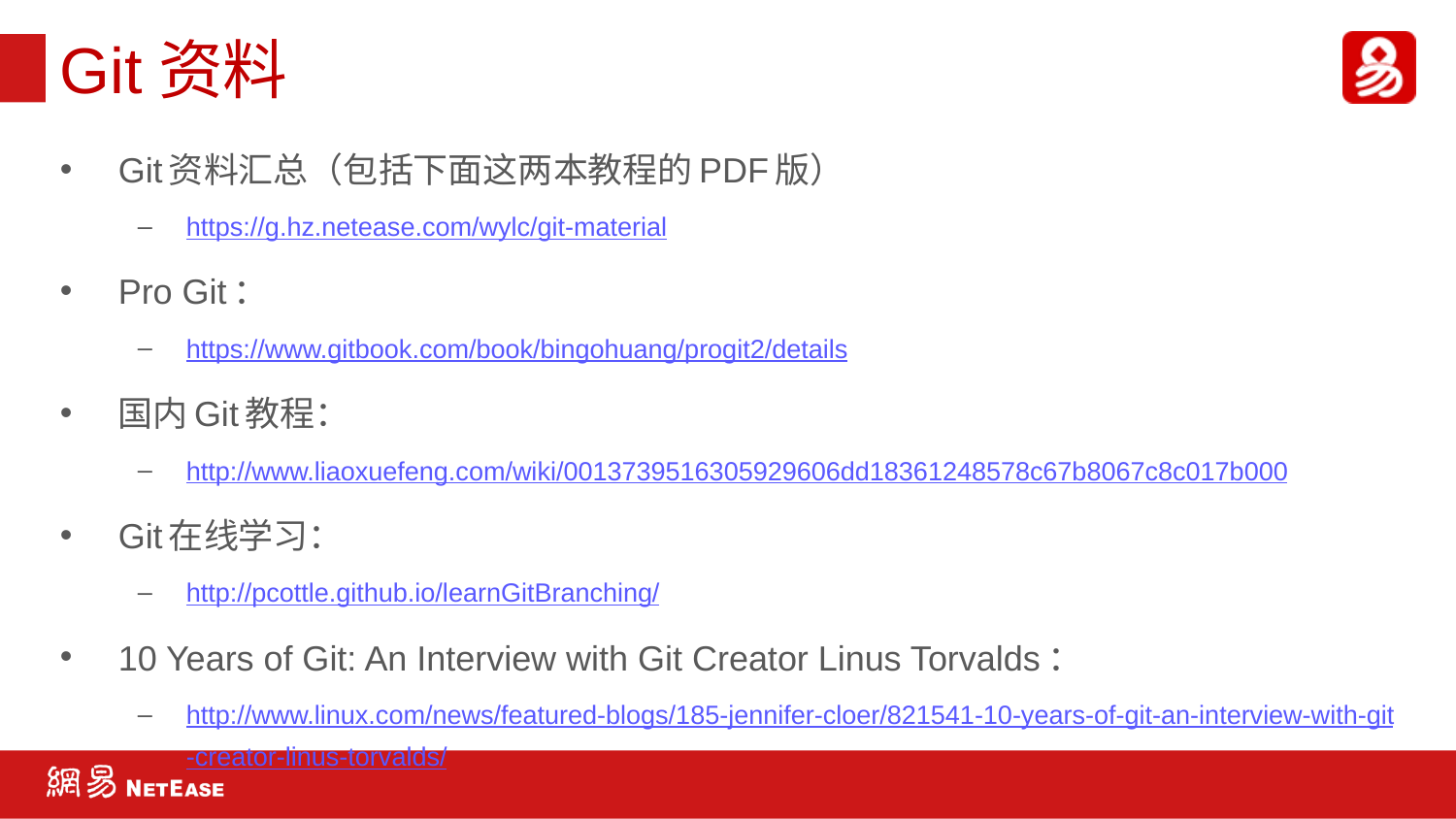

# Git资料
Git资料汇总（包括下面这两本教程的PDF版）
https://g.hz.netease.com/wylc/git-material
Pro Git：
https://www.gitbook.com/book/bingohuang/progit2/details
国内Git教程：
http://www.liaoxuefeng.com/wiki/0013739516305929606dd18361248578c67b8067c8c017b000
Git在线学习：
http://pcottle.github.io/learnGitBranching/
10 Years of Git: An Interview with Git Creator Linus Torvalds：
http://www.linux.com/news/featured-blogs/185-jennifer-cloer/821541-10-years-of-git-an-interview-with-git-creator-linus-torvalds/